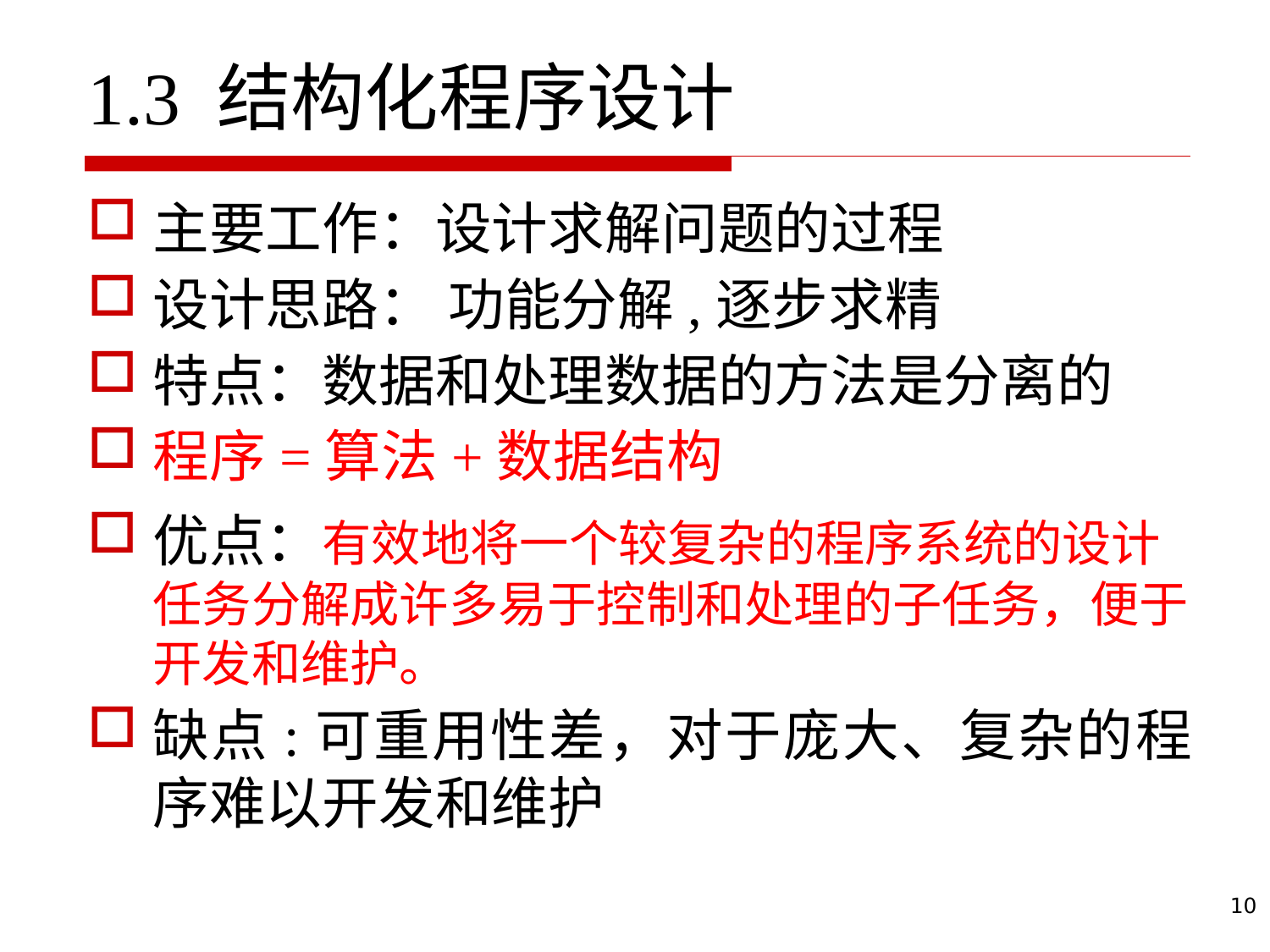

# 1.3 结构化程序设计
主要工作：设计求解问题的过程
设计思路： 功能分解,逐步求精
特点：数据和处理数据的方法是分离的
程序=算法+数据结构
优点：有效地将一个较复杂的程序系统的设计任务分解成许多易于控制和处理的子任务，便于开发和维护。
缺点:可重用性差，对于庞大、复杂的程序难以开发和维护

10